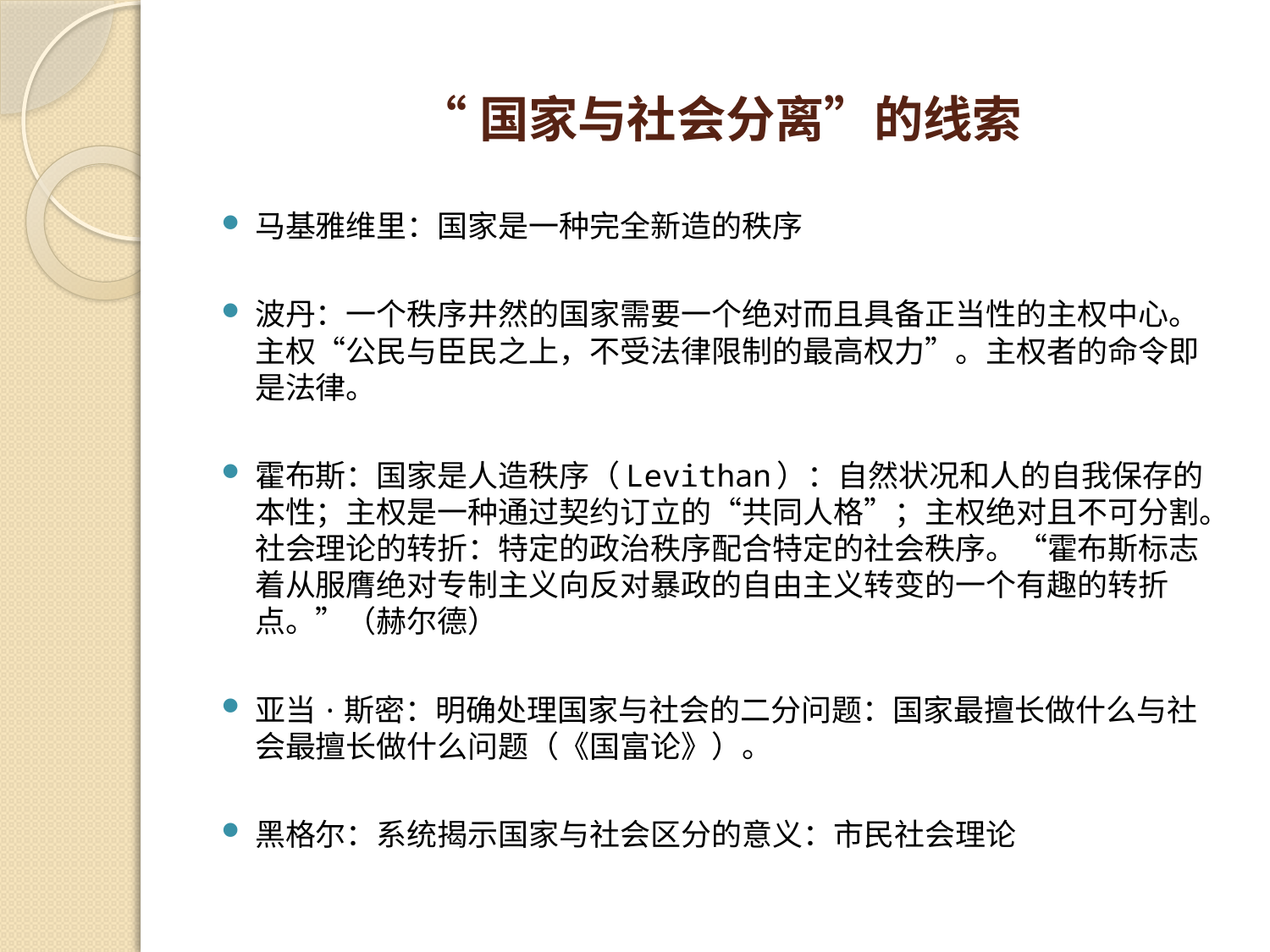

# “国家与社会分离”的线索
马基雅维里：国家是一种完全新造的秩序

波丹：一个秩序井然的国家需要一个绝对而且具备正当性的主权中心。主权“公民与臣民之上，不受法律限制的最高权力”。主权者的命令即是法律。

霍布斯：国家是人造秩序（Levithan）：自然状况和人的自我保存的本性；主权是一种通过契约订立的“共同人格”；主权绝对且不可分割。社会理论的转折：特定的政治秩序配合特定的社会秩序。“霍布斯标志着从服膺绝对专制主义向反对暴政的自由主义转变的一个有趣的转折点。”（赫尔德）

亚当·斯密：明确处理国家与社会的二分问题：国家最擅长做什么与社会最擅长做什么问题（《国富论》）。

黑格尔：系统揭示国家与社会区分的意义：市民社会理论